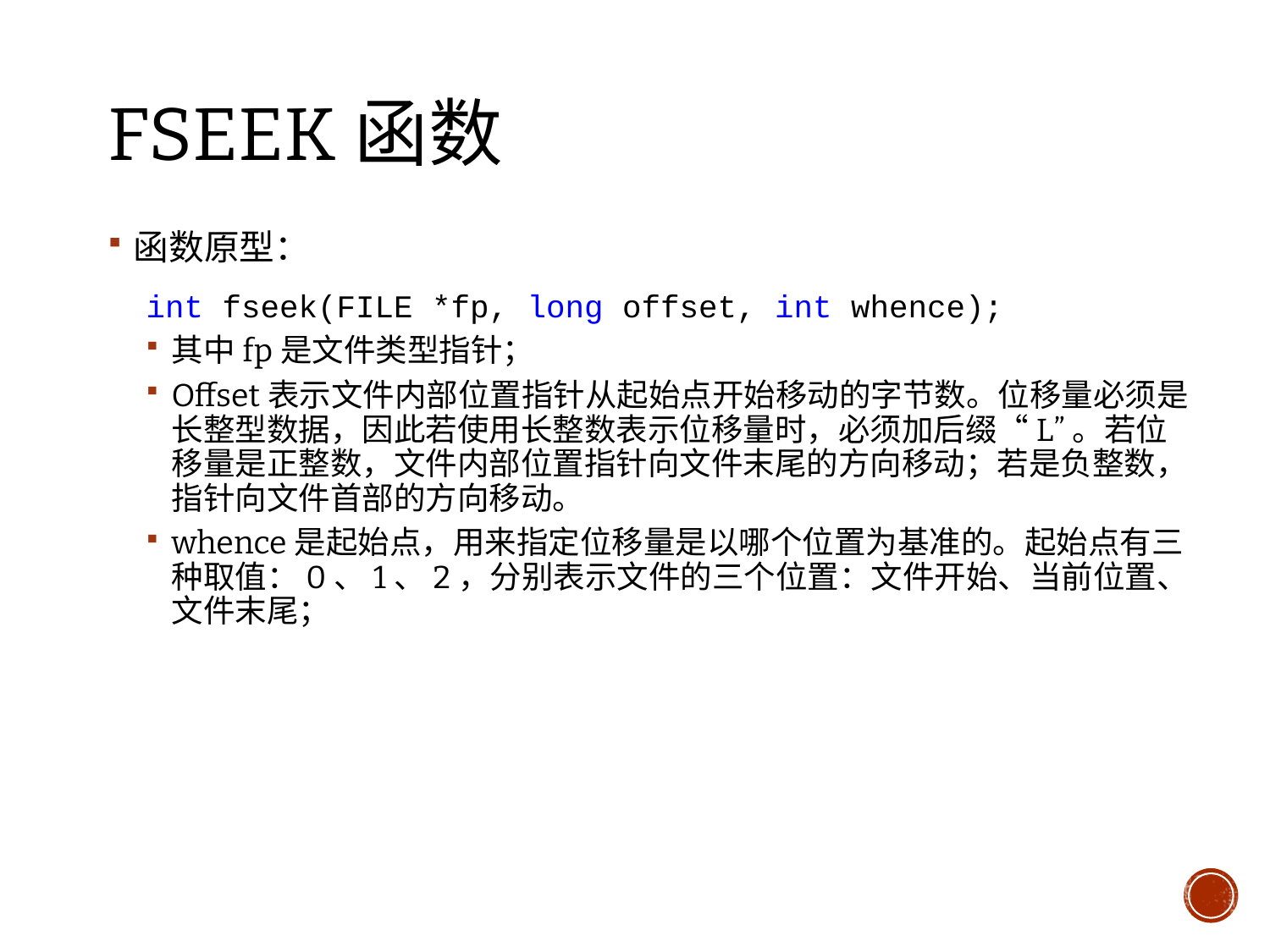

# fseek函数
函数原型：
int fseek(FILE *fp, long offset, int whence);
其中fp是文件类型指针；
Offset表示文件内部位置指针从起始点开始移动的字节数。位移量必须是长整型数据，因此若使用长整数表示位移量时，必须加后缀“L”。若位移量是正整数，文件内部位置指针向文件末尾的方向移动；若是负整数，指针向文件首部的方向移动。
whence是起始点，用来指定位移量是以哪个位置为基准的。起始点有三种取值：0、1、2，分别表示文件的三个位置：文件开始、当前位置、文件末尾；